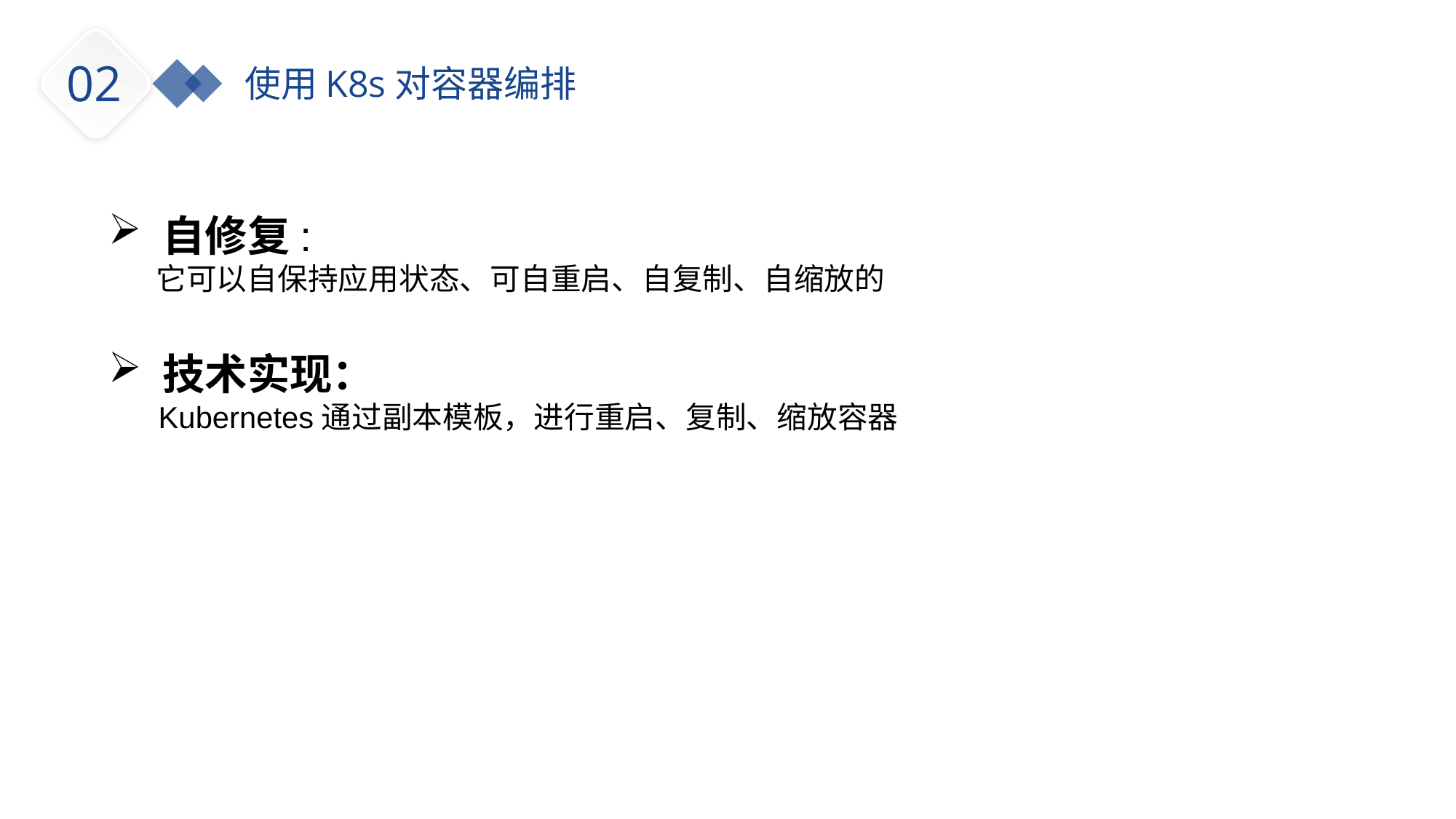

02
使用K8s对容器编排

自修复:
      它可以自保持应用状态、可自重启、自复制、自缩放的

技术实现：
      Kubernetes通过副本模板，进行重启、复制、缩放容器
Dream what you want to dream; go where you want to go; be what you want to be, because you have only one life.